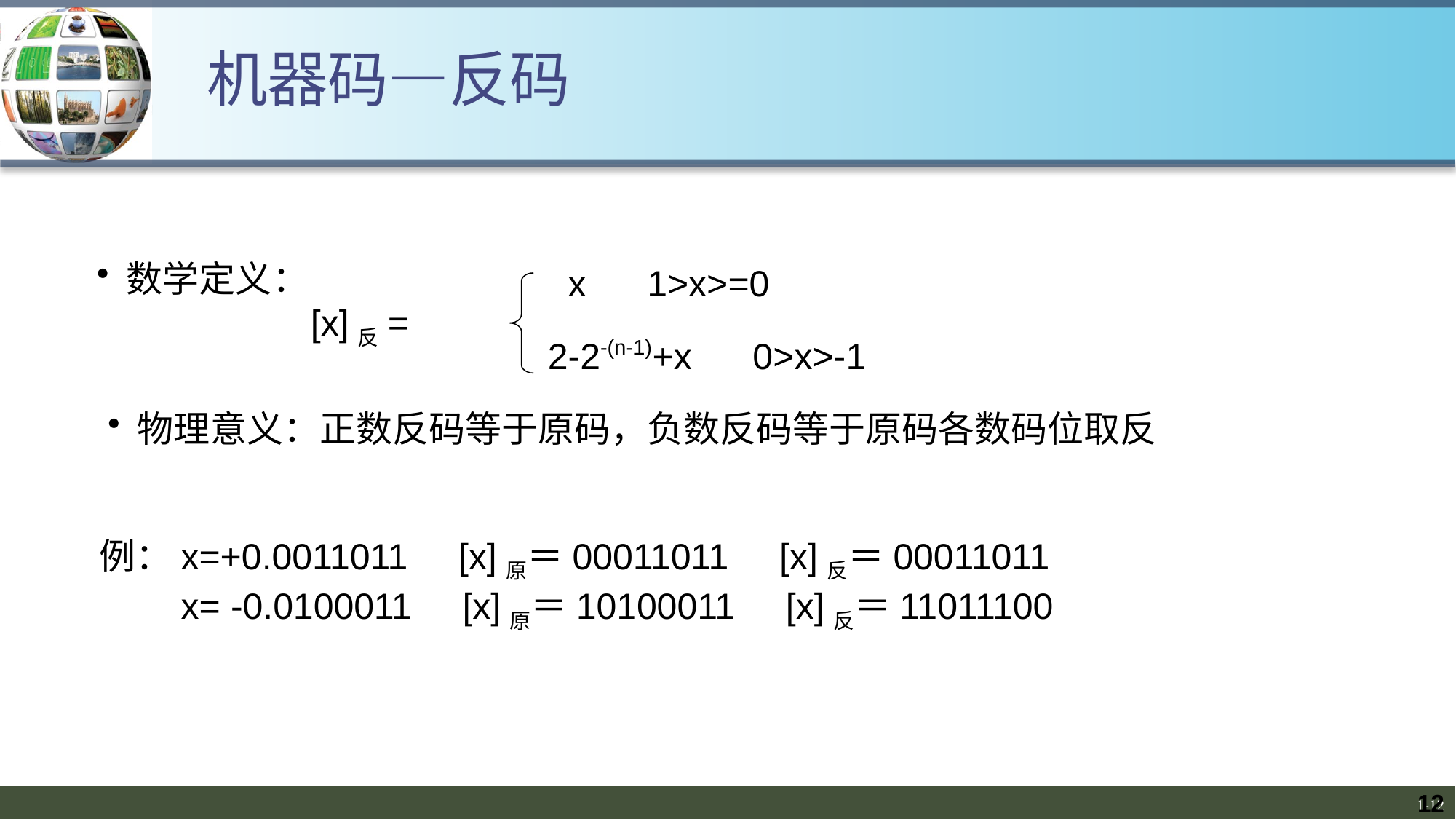

机器码—反码
 数学定义：
                     [x]反=
x      1>x>=0

2-2-(n-1)+x      0>x>-1
 物理意义：正数反码等于原码，负数反码等于原码各数码位取反
例：x=+0.0011011     [x]原＝00011011     [x]反＝00011011
        x= -0.0100011     [x]原＝10100011     [x]反＝11011100
12